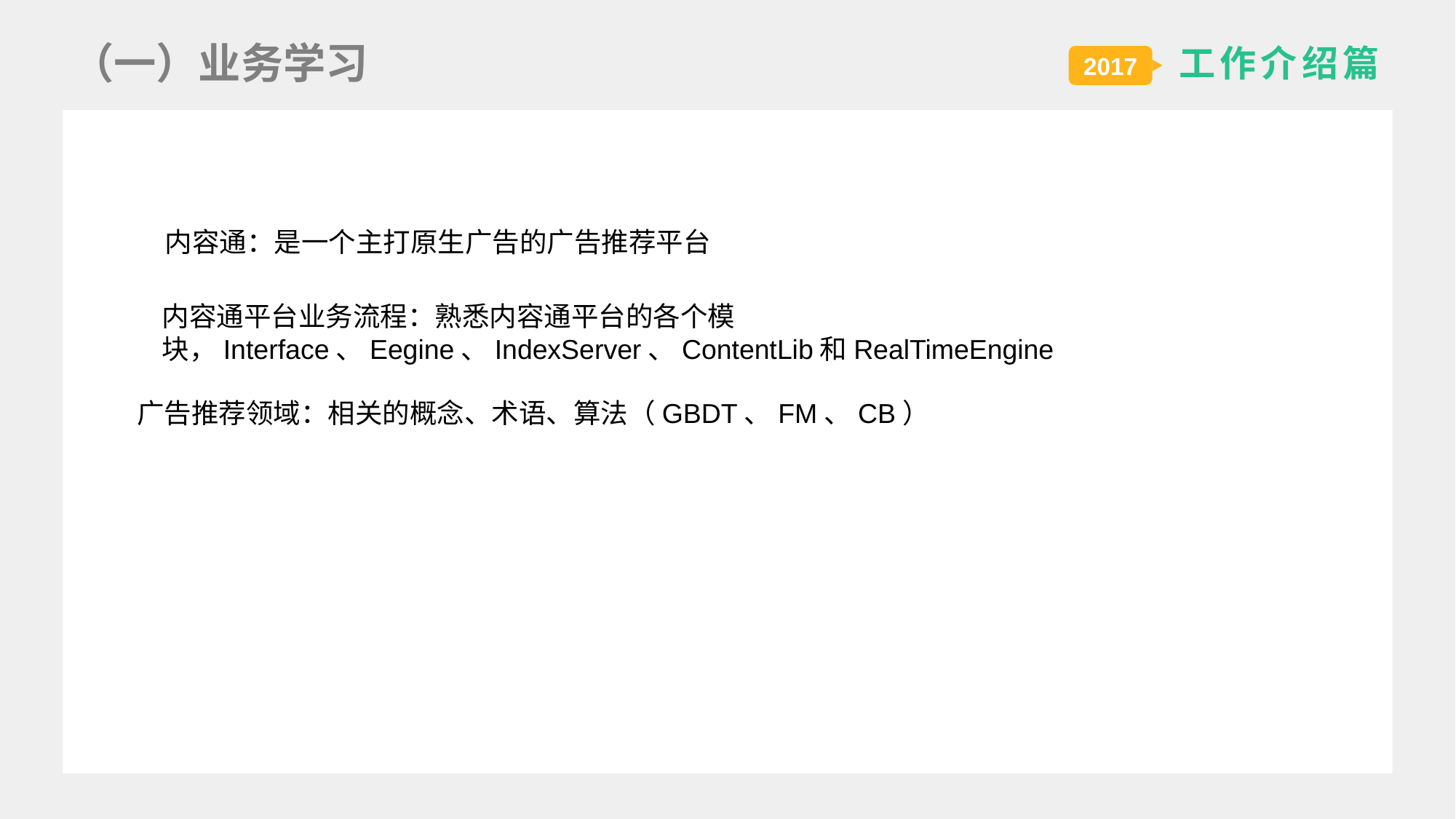

# （一）业务学习
工作介绍篇
内容通：是一个主打原生广告的广告推荐平台
内容通平台业务流程：熟悉内容通平台的各个模块，Interface、Eegine、IndexServer、ContentLib和RealTimeEngine
广告推荐领域：相关的概念、术语、算法（GBDT、FM、CB）